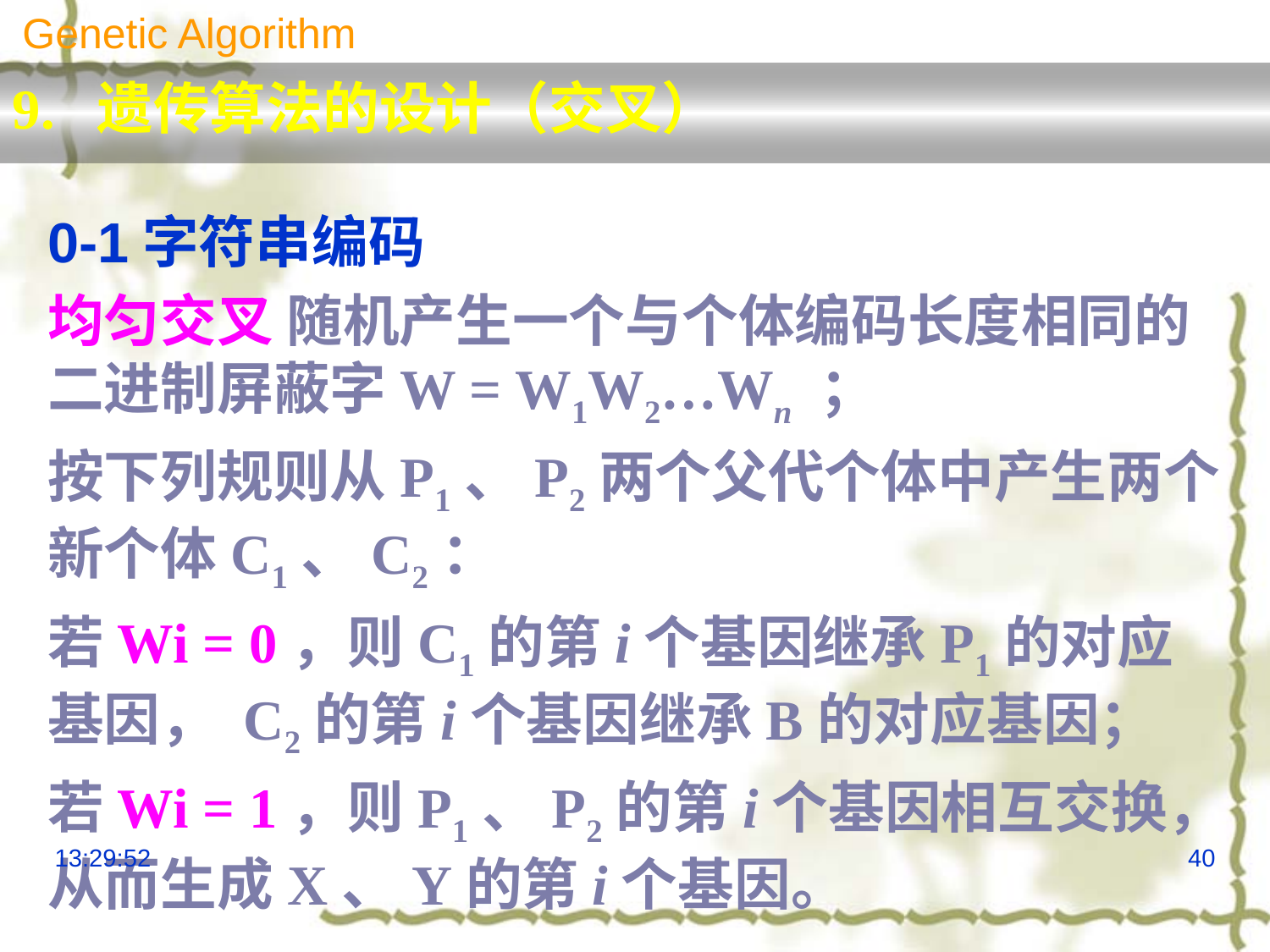

Genetic Algorithm
9.  遗传算法的设计（交叉）
0-1字符串编码
均匀交叉 随机产生一个与个体编码长度相同的二进制屏蔽字W = W1W2…Wn ；
按下列规则从P1、P2两个父代个体中产生两个新个体C1、C2：
若Wi = 0，则C1的第i个基因继承P1的对应基因， C2的第i个基因继承B的对应基因；
若Wi = 1，则P1、P2的第i个基因相互交换，从而生成X、Y的第i个基因。
13:29:52
40